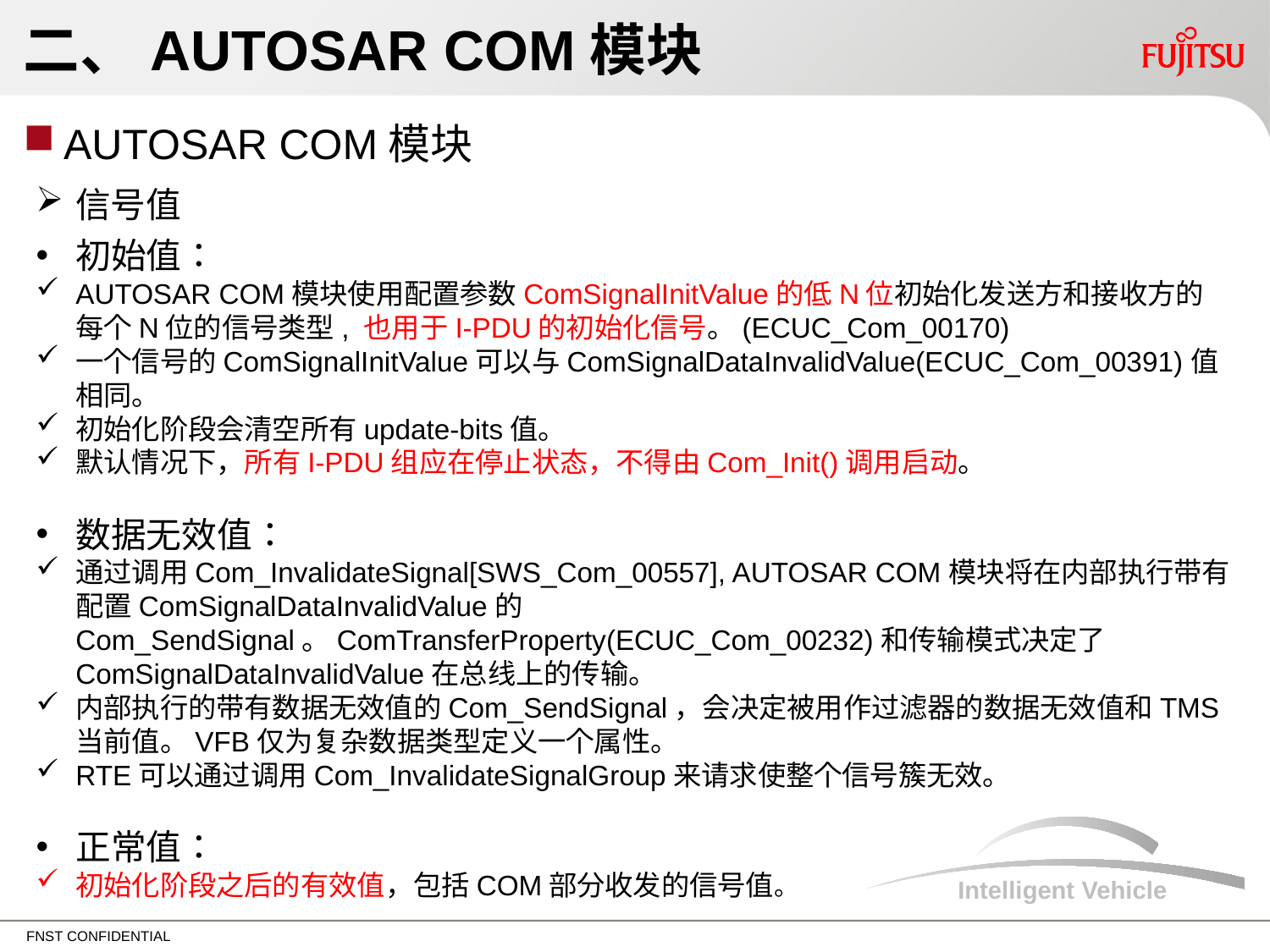

# 二、AUTOSAR COM模块
AUTOSAR COM模块
信号值
初始值：
AUTOSAR COM模块使用配置参数ComSignalInitValue的低N位初始化发送方和接收方的每个N位的信号类型, 也用于I-PDU的初始化信号。(ECUC_Com_00170)
一个信号的ComSignalInitValue可以与ComSignalDataInvalidValue(ECUC_Com_00391)值相同。
初始化阶段会清空所有update-bits值。
默认情况下，所有I-PDU组应在停止状态，不得由Com_Init()调用启动。

数据无效值：
通过调用Com_InvalidateSignal[SWS_Com_00557], AUTOSAR COM模块将在内部执行带有配置ComSignalDataInvalidValue的Com_SendSignal。ComTransferProperty(ECUC_Com_00232)和传输模式决定了ComSignalDataInvalidValue在总线上的传输。
内部执行的带有数据无效值的Com_SendSignal，会决定被用作过滤器的数据无效值和TMS当前值。VFB仅为复杂数据类型定义一个属性。
RTE可以通过调用Com_InvalidateSignalGroup来请求使整个信号簇无效。

正常值：
初始化阶段之后的有效值，包括COM部分收发的信号值。